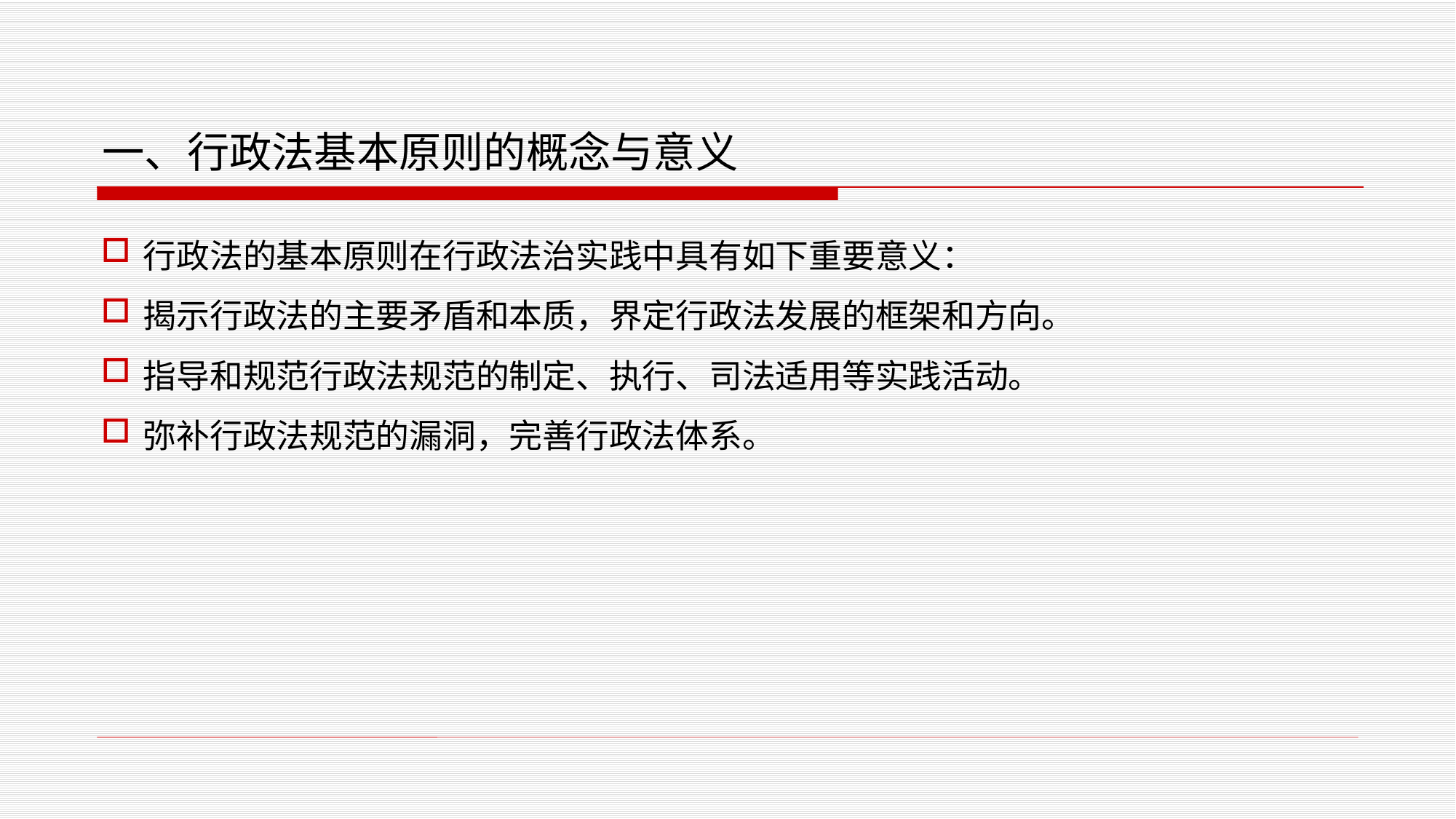

# 一、行政法基本原则的概念与意义
行政法的基本原则在行政法治实践中具有如下重要意义：
揭示行政法的主要矛盾和本质，界定行政法发展的框架和方向。
指导和规范行政法规范的制定、执行、司法适用等实践活动。
弥补行政法规范的漏洞，完善行政法体系。